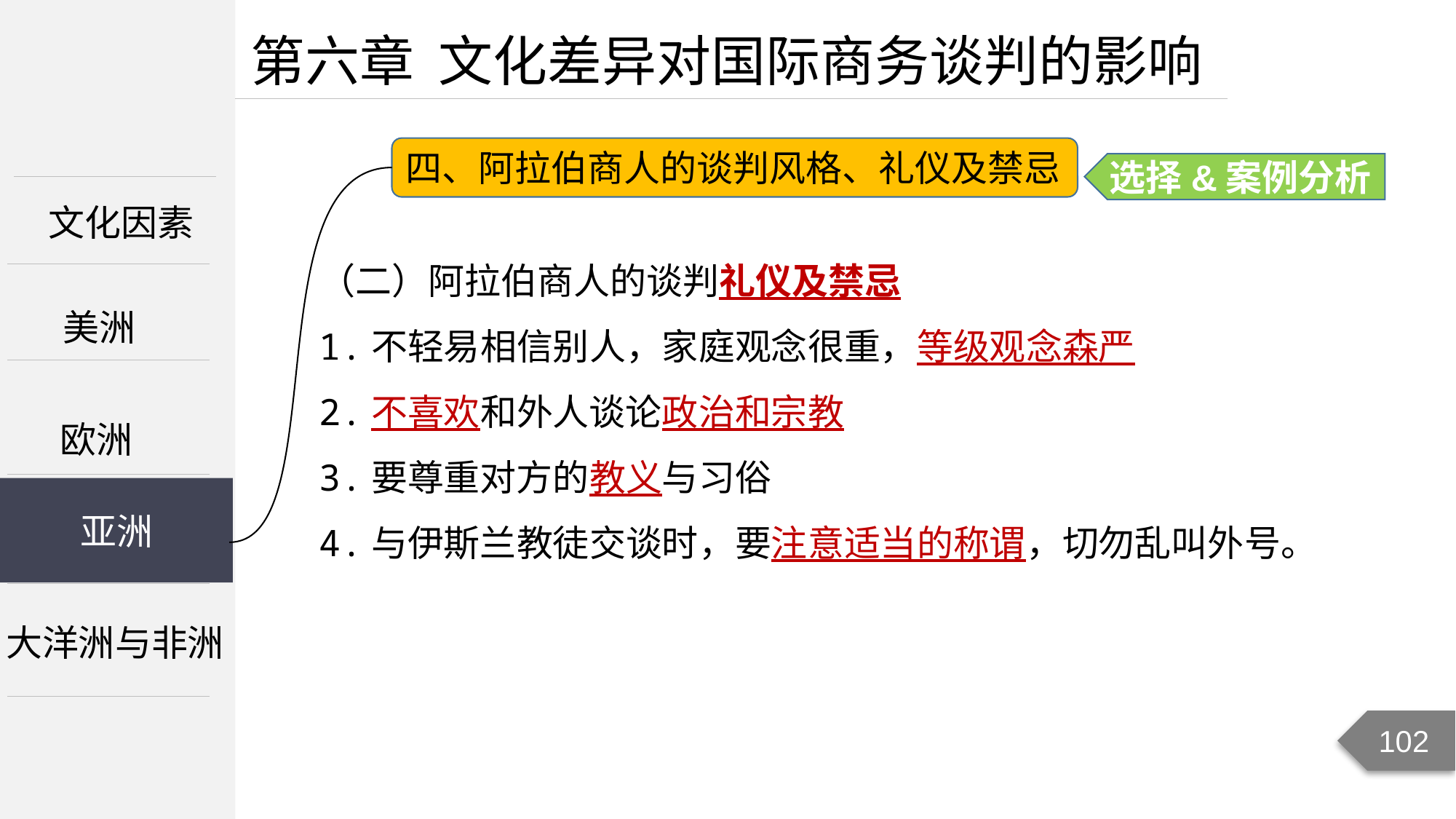

第六章  文化差异对国际商务谈判的影响
四、阿拉伯商人的谈判风格、礼仪及禁忌
选择&案例分析
文化因素
（二）阿拉伯商人的谈判礼仪及禁忌
1.不轻易相信别人，家庭观念很重，等级观念森严
2.不喜欢和外人谈论政治和宗教
3.要尊重对方的教义与习俗
4.与伊斯兰教徒交谈时，要注意适当的称谓，切勿乱叫外号。
美洲
欧洲
亚洲
亚洲
大洋洲与非洲
102